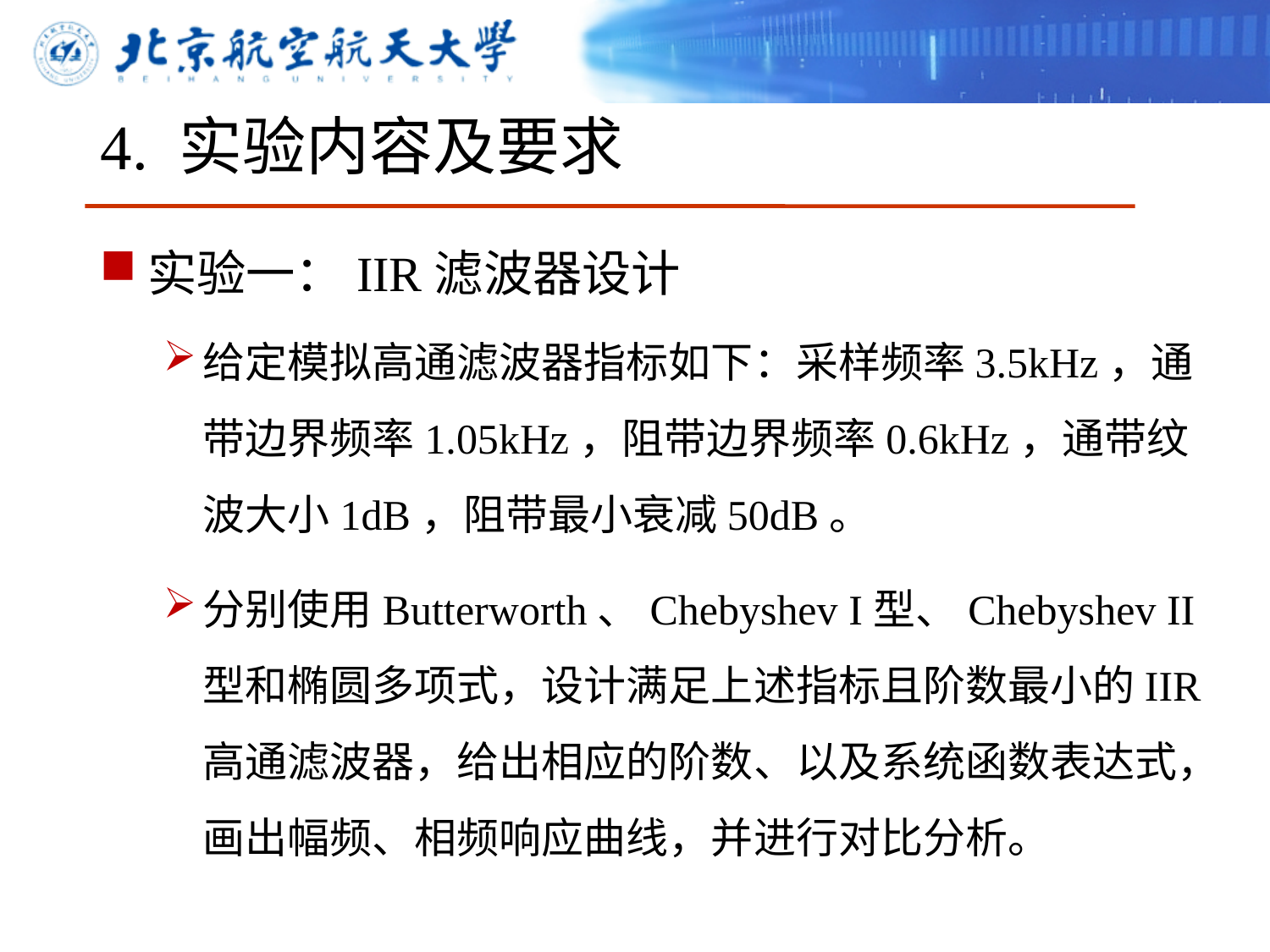

# 4. 实验内容及要求
实验一：IIR滤波器设计
给定模拟高通滤波器指标如下：采样频率3.5kHz，通带边界频率1.05kHz，阻带边界频率0.6kHz，通带纹波大小1dB，阻带最小衰减50dB。
分别使用Butterworth、Chebyshev I型、Chebyshev II型和椭圆多项式，设计满足上述指标且阶数最小的IIR高通滤波器，给出相应的阶数、以及系统函数表达式，画出幅频、相频响应曲线，并进行对比分析。